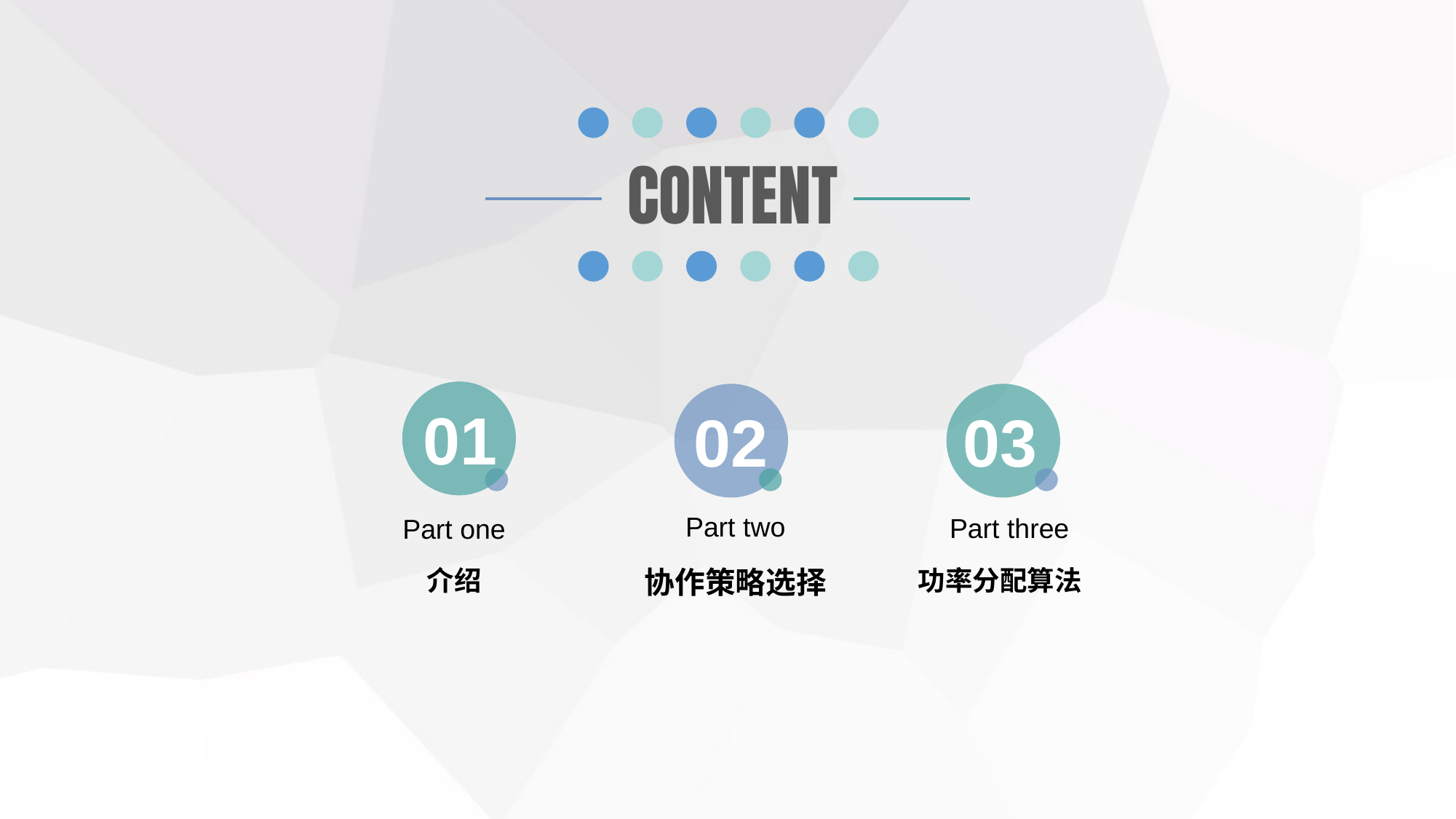

CONTENT

01
02
03

Part two
Part three
Part one
介绍
协作策略选择
功率分配算法